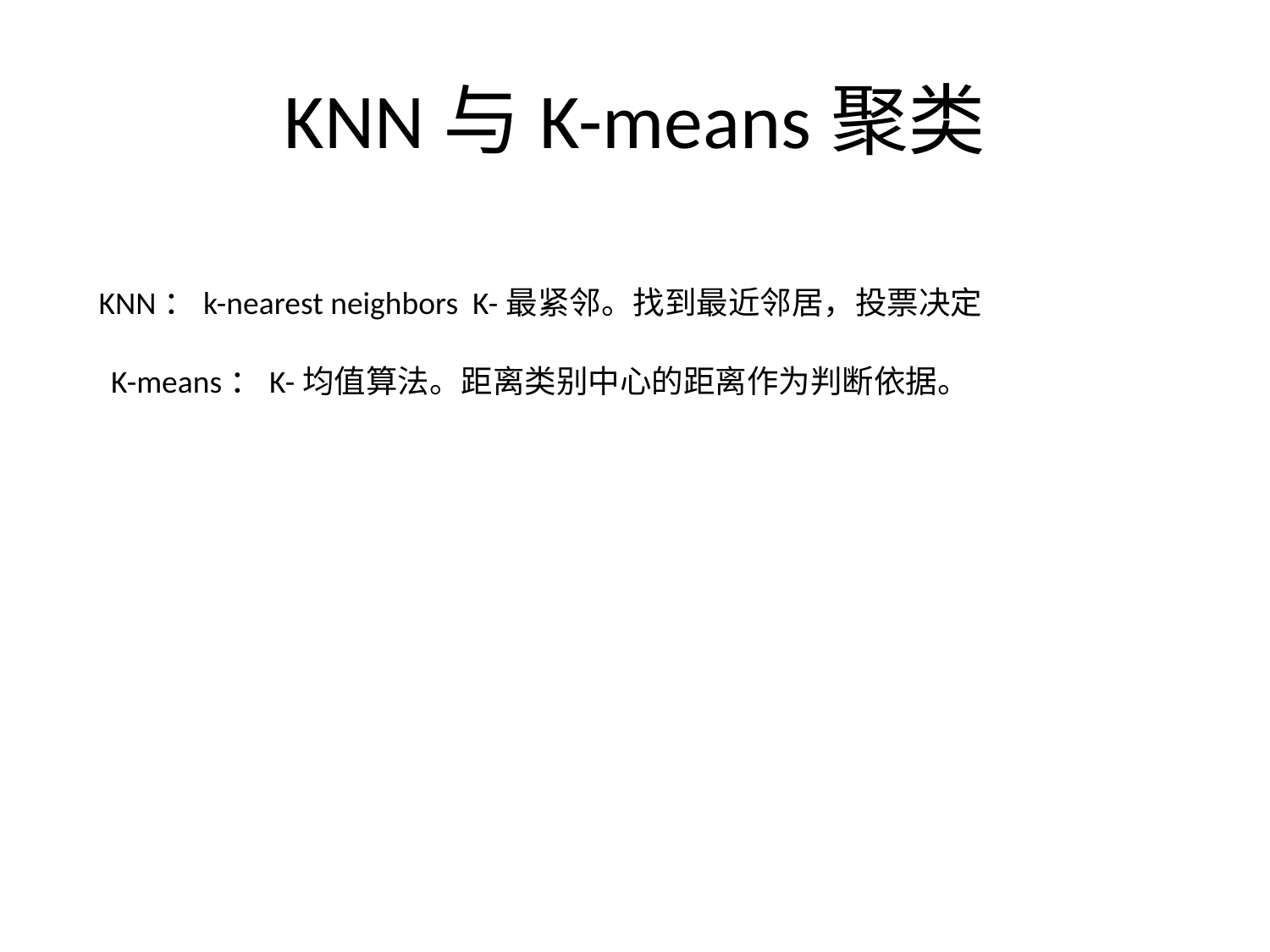

# KNN与K-means聚类
 KNN：k-nearest neighbors  K-最紧邻。找到最近邻居，投票决定
K-means：K-均值算法。距离类别中心的距离作为判断依据。